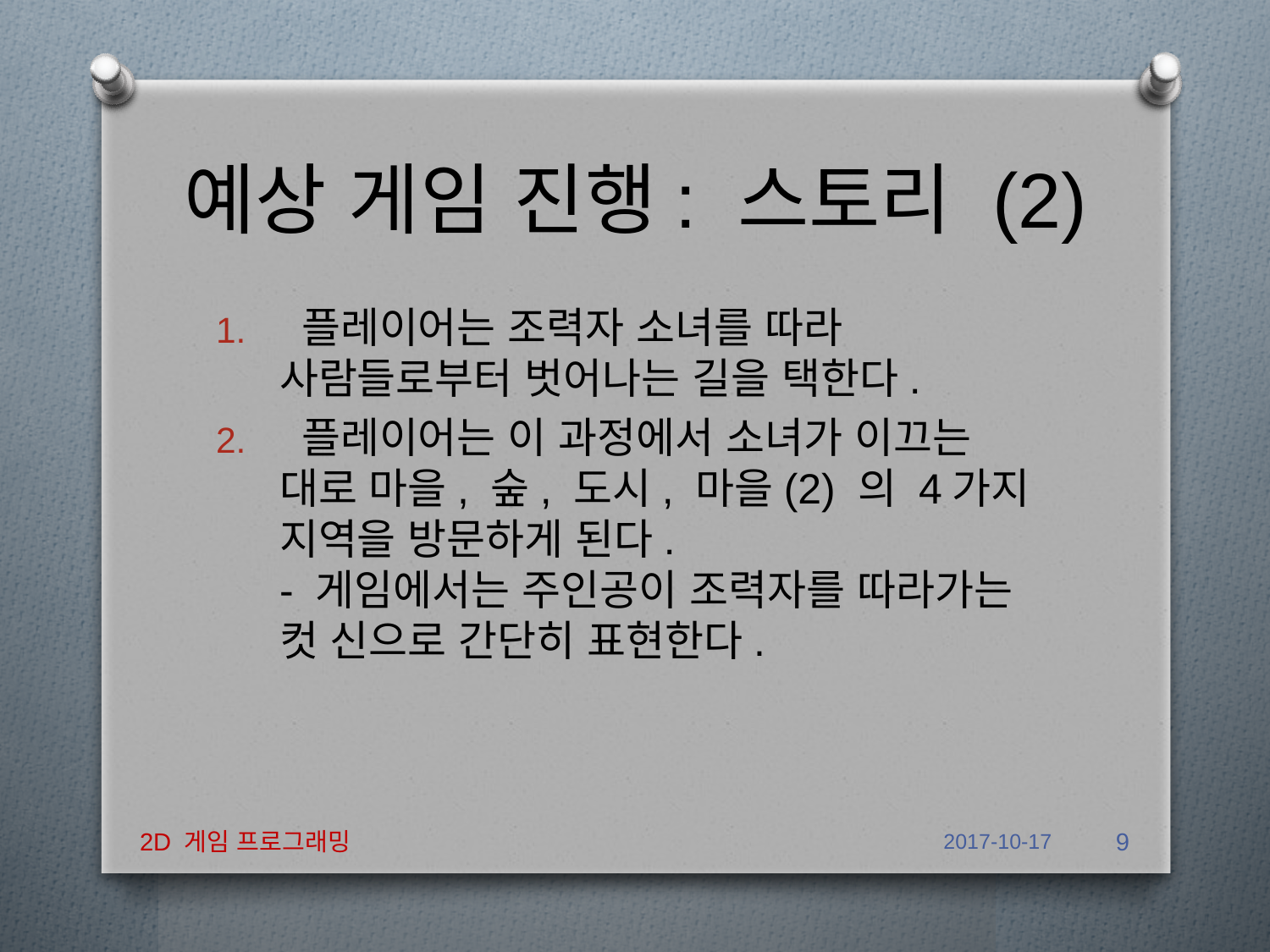

# 예상 게임 진행: 스토리 (2)
 플레이어는 조력자 소녀를 따라 사람들로부터 벗어나는 길을 택한다.
 플레이어는 이 과정에서 소녀가 이끄는 대로 마을, 숲, 도시, 마을(2) 의 4가지 지역을 방문하게 된다.
- 게임에서는 주인공이 조력자를 따라가는 컷 신으로 간단히 표현한다.

2D 게임 프로그래밍
2017-10-17
9